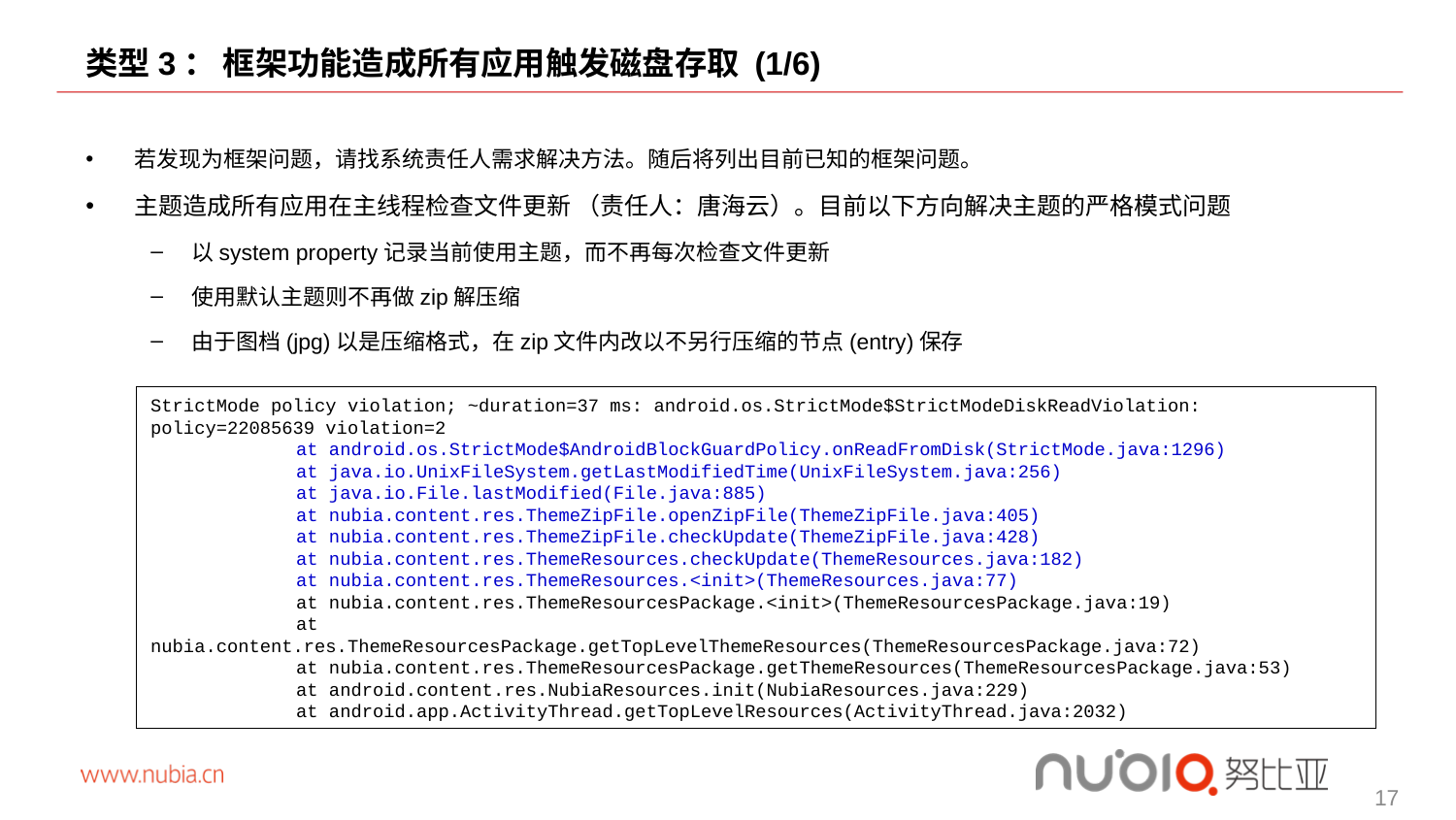

# 类型3： 框架功能造成所有应用触发磁盘存取 (1/6)
若发现为框架问题，请找系统责任人需求解决方法。随后将列出目前已知的框架问题。
主题造成所有应用在主线程检查文件更新 （责任人：唐海云）。目前以下方向解决主题的严格模式问题
以system property记录当前使用主题，而不再每次检查文件更新
使用默认主题则不再做zip解压缩
由于图档(jpg)以是压缩格式，在zip文件内改以不另行压缩的节点(entry)保存

StrictMode policy violation; ~duration=37 ms: android.os.StrictMode$StrictModeDiskReadViolation: policy=22085639 violation=2
	at android.os.StrictMode$AndroidBlockGuardPolicy.onReadFromDisk(StrictMode.java:1296)
	at java.io.UnixFileSystem.getLastModifiedTime(UnixFileSystem.java:256)
	at java.io.File.lastModified(File.java:885)
	at nubia.content.res.ThemeZipFile.openZipFile(ThemeZipFile.java:405)
	at nubia.content.res.ThemeZipFile.checkUpdate(ThemeZipFile.java:428)
	at nubia.content.res.ThemeResources.checkUpdate(ThemeResources.java:182)
	at nubia.content.res.ThemeResources.<init>(ThemeResources.java:77)
	at nubia.content.res.ThemeResourcesPackage.<init>(ThemeResourcesPackage.java:19)
	at nubia.content.res.ThemeResourcesPackage.getTopLevelThemeResources(ThemeResourcesPackage.java:72)
	at nubia.content.res.ThemeResourcesPackage.getThemeResources(ThemeResourcesPackage.java:53)
	at android.content.res.NubiaResources.init(NubiaResources.java:229)
	at android.app.ActivityThread.getTopLevelResources(ActivityThread.java:2032)
17